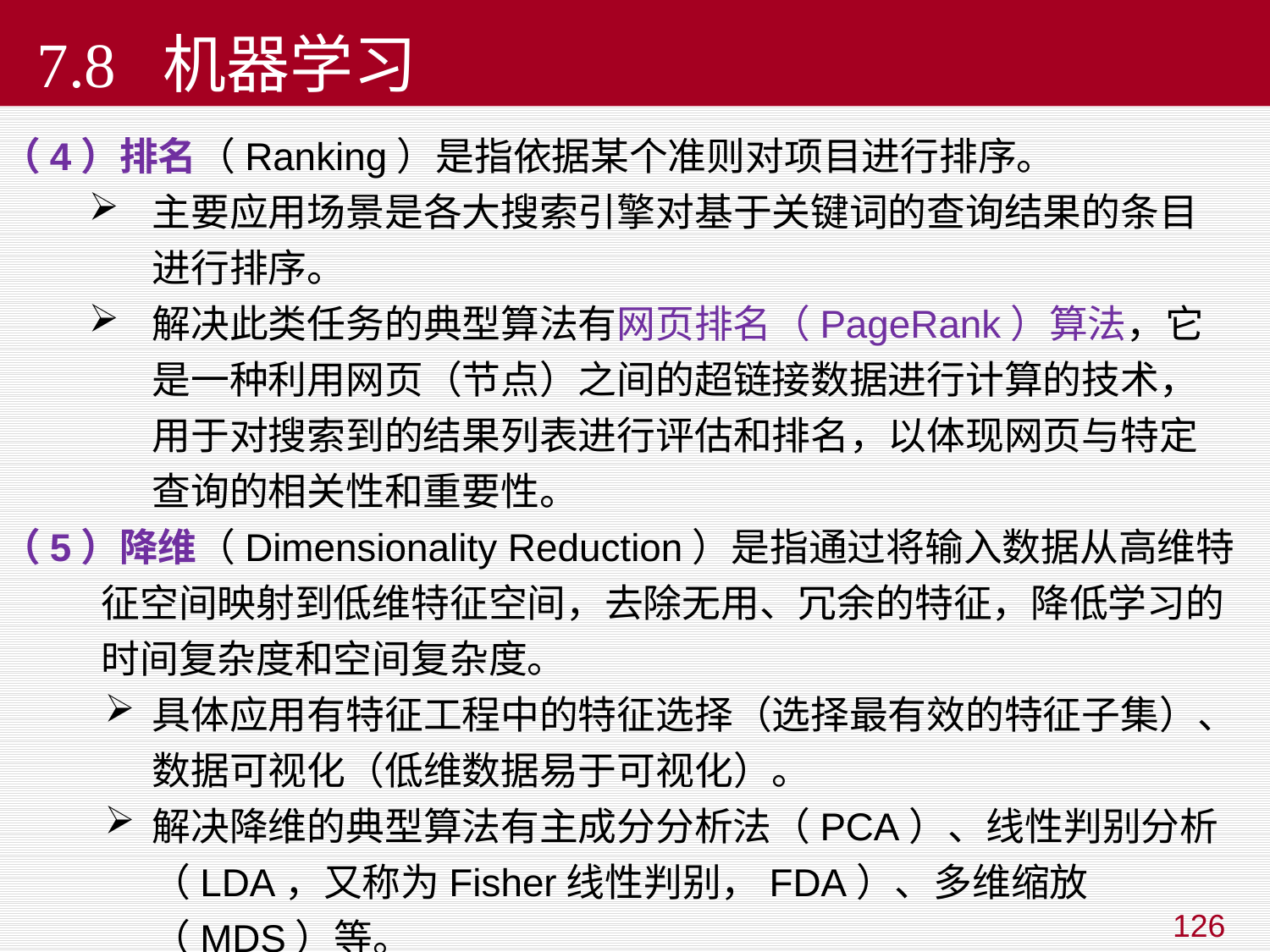

7.8  机器学习
（4）排名（Ranking）是指依据某个准则对项目进行排序。
主要应用场景是各大搜索引擎对基于关键词的查询结果的条目进行排序。
解决此类任务的典型算法有网页排名（PageRank）算法，它是一种利用网页（节点）之间的超链接数据进行计算的技术，用于对搜索到的结果列表进行评估和排名，以体现网页与特定查询的相关性和重要性。
（5）降维（Dimensionality Reduction）是指通过将输入数据从高维特征空间映射到低维特征空间，去除无用、冗余的特征，降低学习的时间复杂度和空间复杂度。
具体应用有特征工程中的特征选择（选择最有效的特征子集）、数据可视化（低维数据易于可视化）。
解决降维的典型算法有主成分分析法（PCA）、线性判别分析 （LDA，又称为Fisher线性判别，FDA）、多维缩放（MDS）等。

126